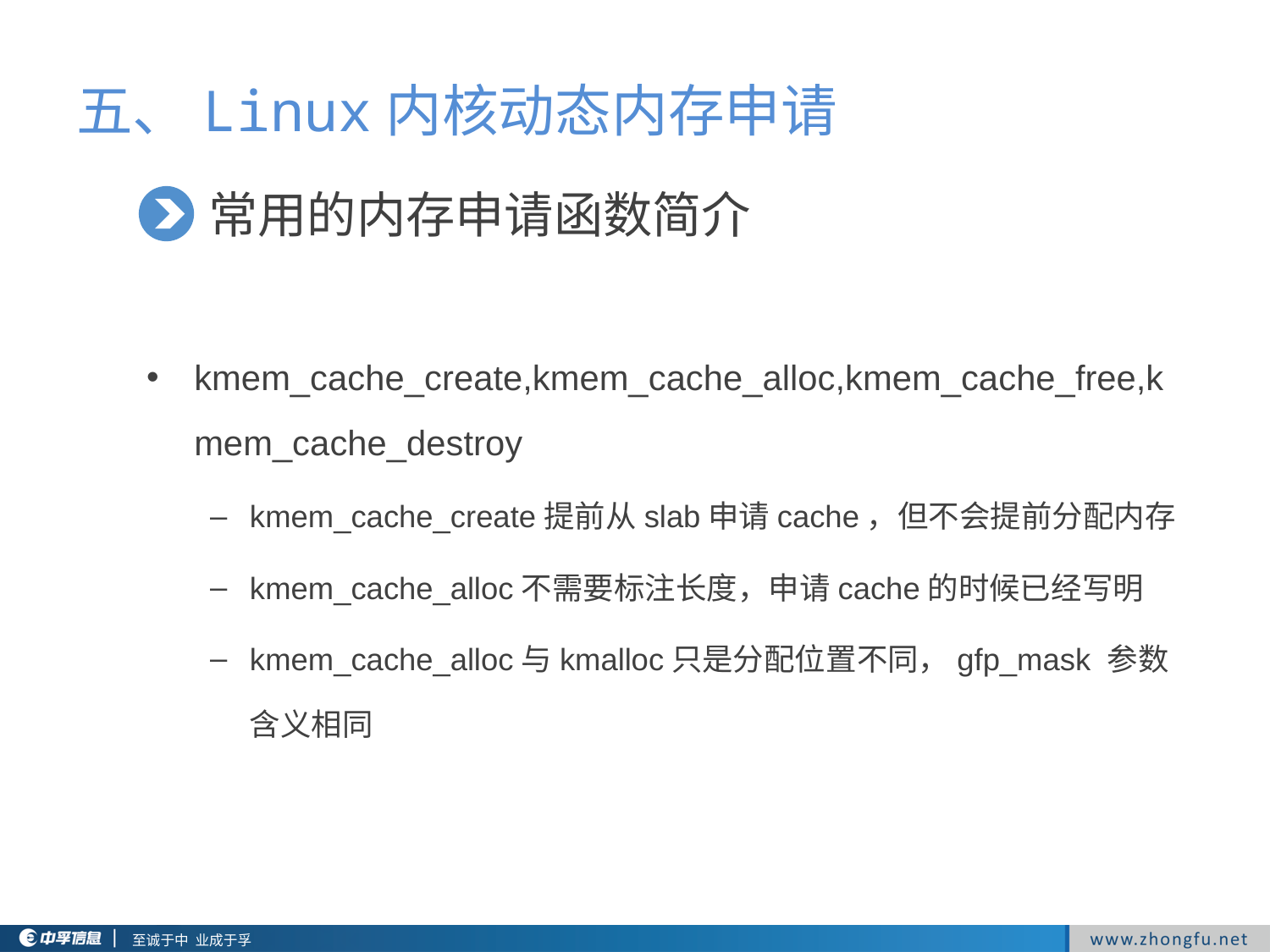

五、Linux内核动态内存申请
常用的内存申请函数简介

kmem_cache_create,kmem_cache_alloc,kmem_cache_free,kmem_cache_destroy
kmem_cache_create提前从slab申请cache，但不会提前分配内存
kmem_cache_alloc不需要标注长度，申请cache的时候已经写明
kmem_cache_alloc与kmalloc只是分配位置不同，gfp_mask 参数含义相同